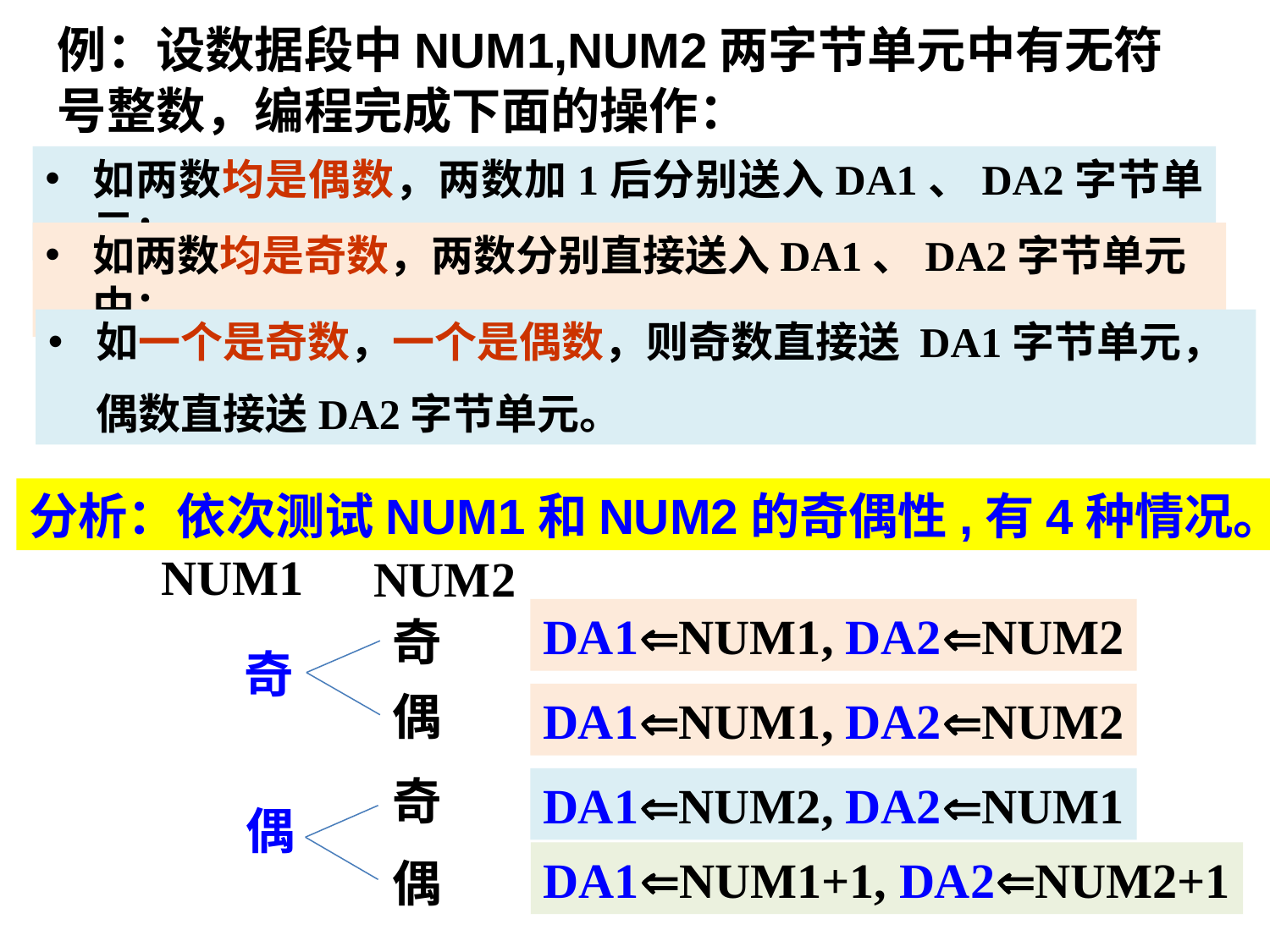

例：设数据段中NUM1,NUM2两字节单元中有无符号整数，编程完成下面的操作：
如两数均是偶数，两数加1后分别送入DA1、DA2字节单元；
如两数均是奇数，两数分别直接送入DA1、DA2字节单元中；
如一个是奇数，一个是偶数，则奇数直接送 DA1字节单元，
    偶数直接送DA2字节单元。
分析：依次测试NUM1和NUM2的奇偶性,有4种情况。
NUM1
NUM2
DA1⇐NUM1, DA2⇐NUM2
奇
奇
偶
DA1⇐NUM1, DA2⇐NUM2
奇
DA1⇐NUM2, DA2⇐NUM1
偶
DA1⇐NUM1+1, DA2⇐NUM2+1
偶
81